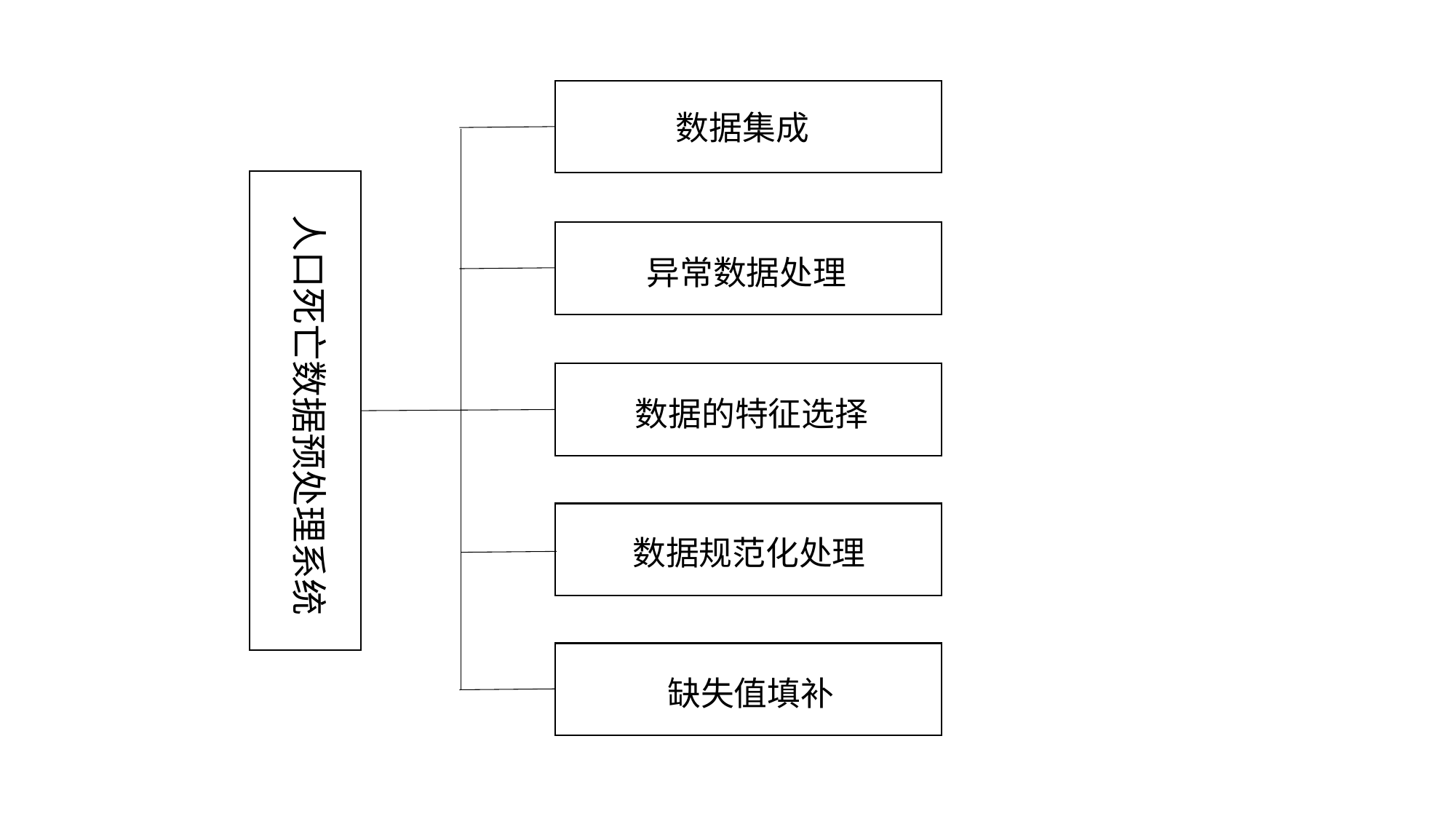

数据集成

人口死亡数据预处理系统

异常数据处理

数据的特征选择

数据规范化处理

缺失值填补